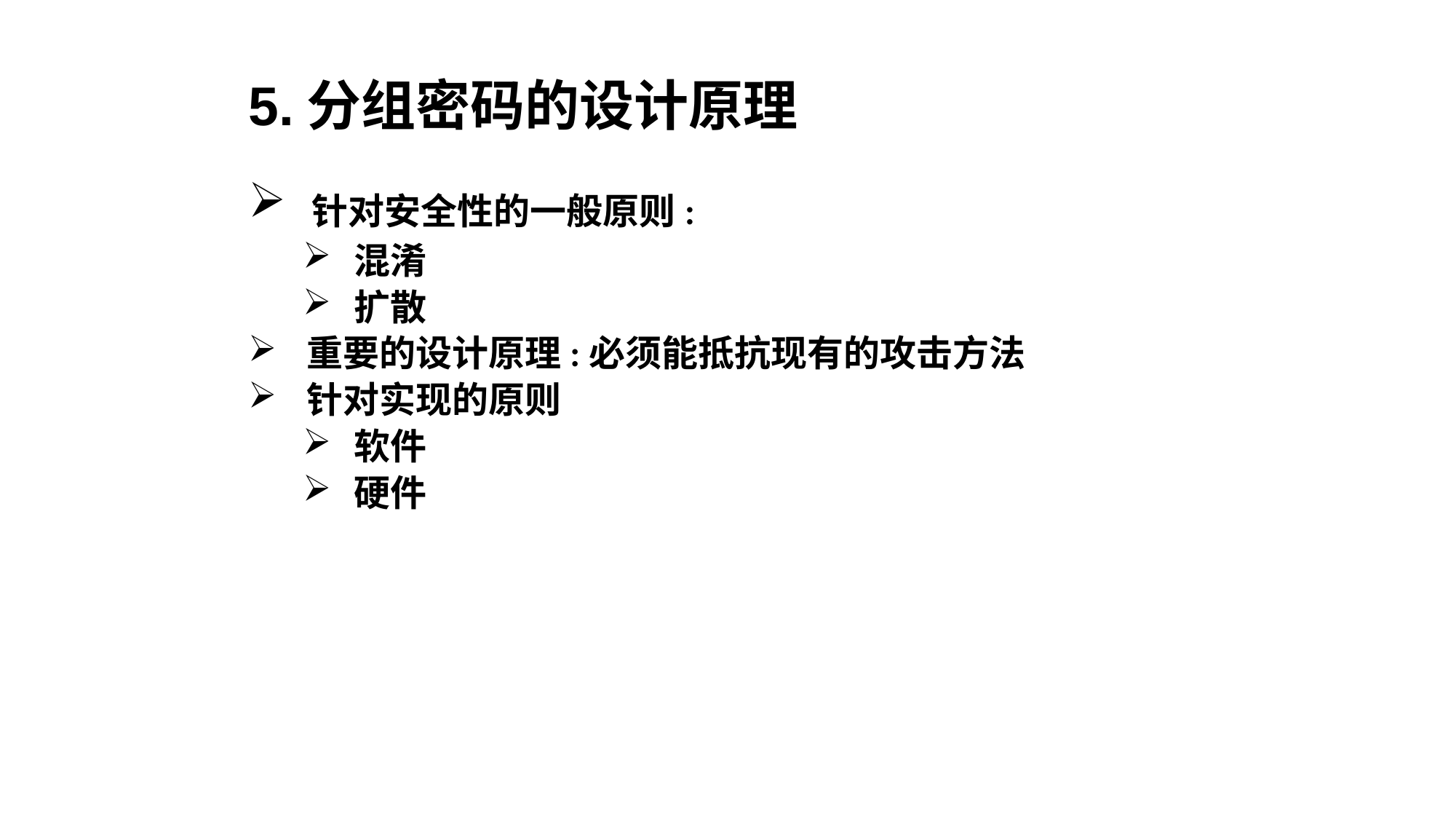

5.分组密码的设计原理
 针对安全性的一般原则:
 混淆
 扩散
 重要的设计原理:必须能抵抗现有的攻击方法
 针对实现的原则
 软件
 硬件

40